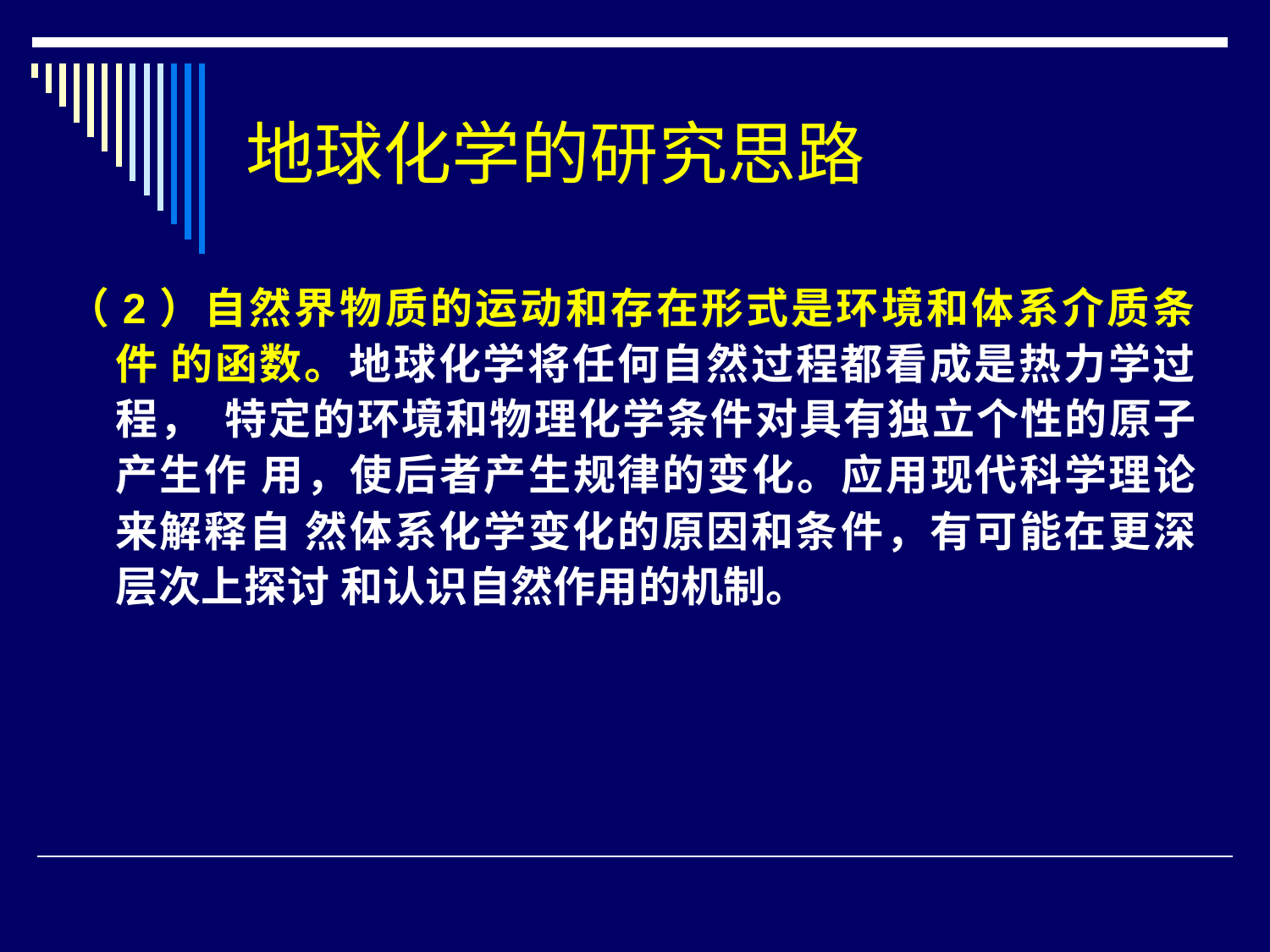

# 地球化学的研究思路
（2）自然界物质的运动和存在形式是环境和体系介质条件 的函数。地球化学将任何自然过程都看成是热力学过程，  特定的环境和物理化学条件对具有独立个性的原子产生作 用，使后者产生规律的变化。应用现代科学理论来解释自 然体系化学变化的原因和条件，有可能在更深层次上探讨 和认识自然作用的机制。